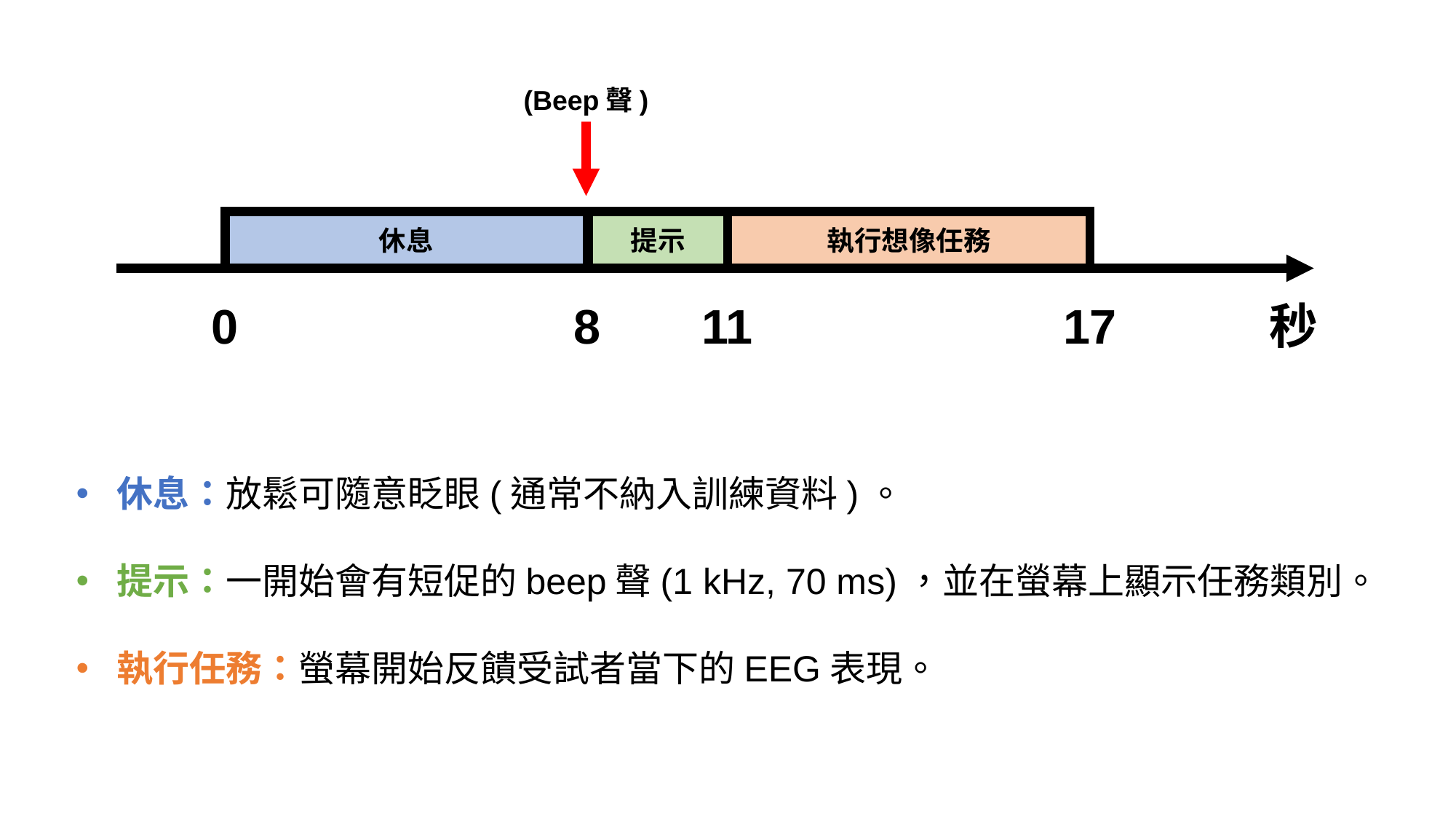

(Beep聲)
提示
執行想像任務
休息
17
8
11
0
秒
休息：放鬆可隨意眨眼(通常不納入訓練資料)。

提示：一開始會有短促的beep聲(1 kHz, 70 ms)，並在螢幕上顯示任務類別。

執行任務：螢幕開始反饋受試者當下的EEG表現。